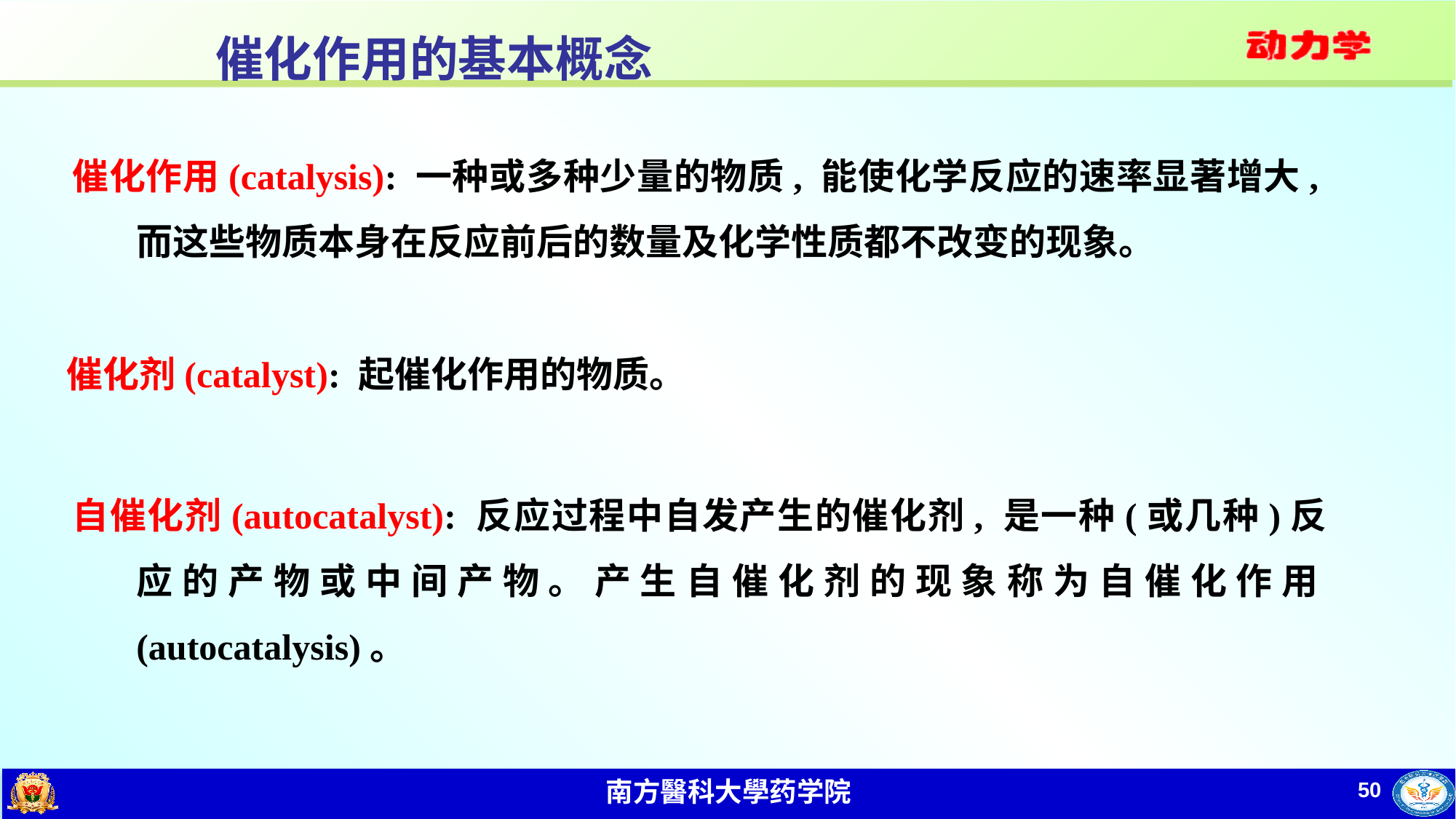

# 催化作用的基本概念
催化作用(catalysis): 一种或多种少量的物质, 能使化学反应的速率显著增大, 而这些物质本身在反应前后的数量及化学性质都不改变的现象。
催化剂(catalyst): 起催化作用的物质。
自催化剂(autocatalyst): 反应过程中自发产生的催化剂, 是一种(或几种)反应的产物或中间产物。产生自催化剂的现象称为自催化作用(autocatalysis)。
50